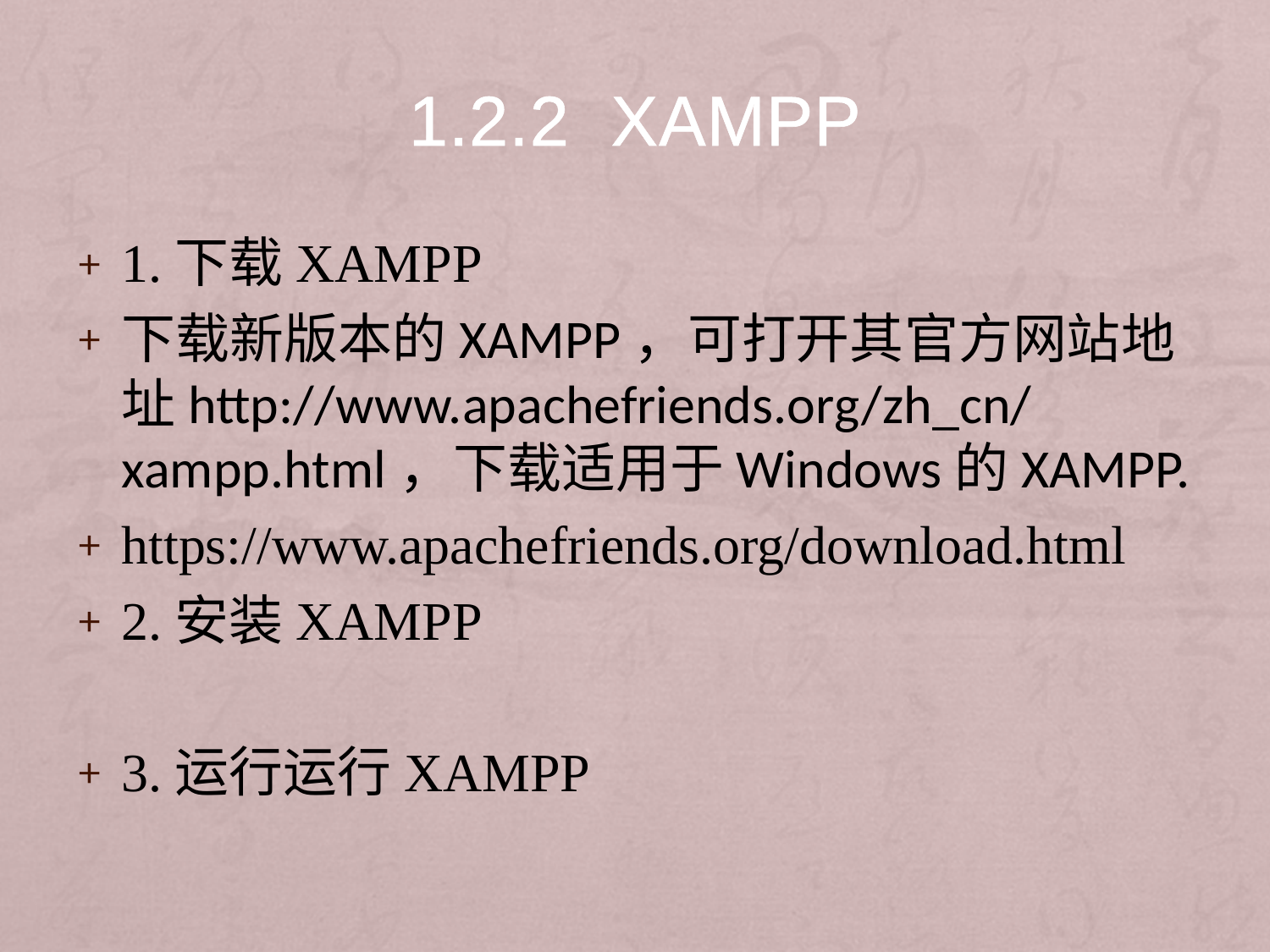

# 1.2.2  XAMPP
1.下载XAMPP
下载新版本的XAMPP，可打开其官方网站地址http://www.apachefriends.org/zh_cn/xampp.html，下载适用于Windows的XAMPP.
https://www.apachefriends.org/download.html
2.安装XAMPP

3.运行运行XAMPP